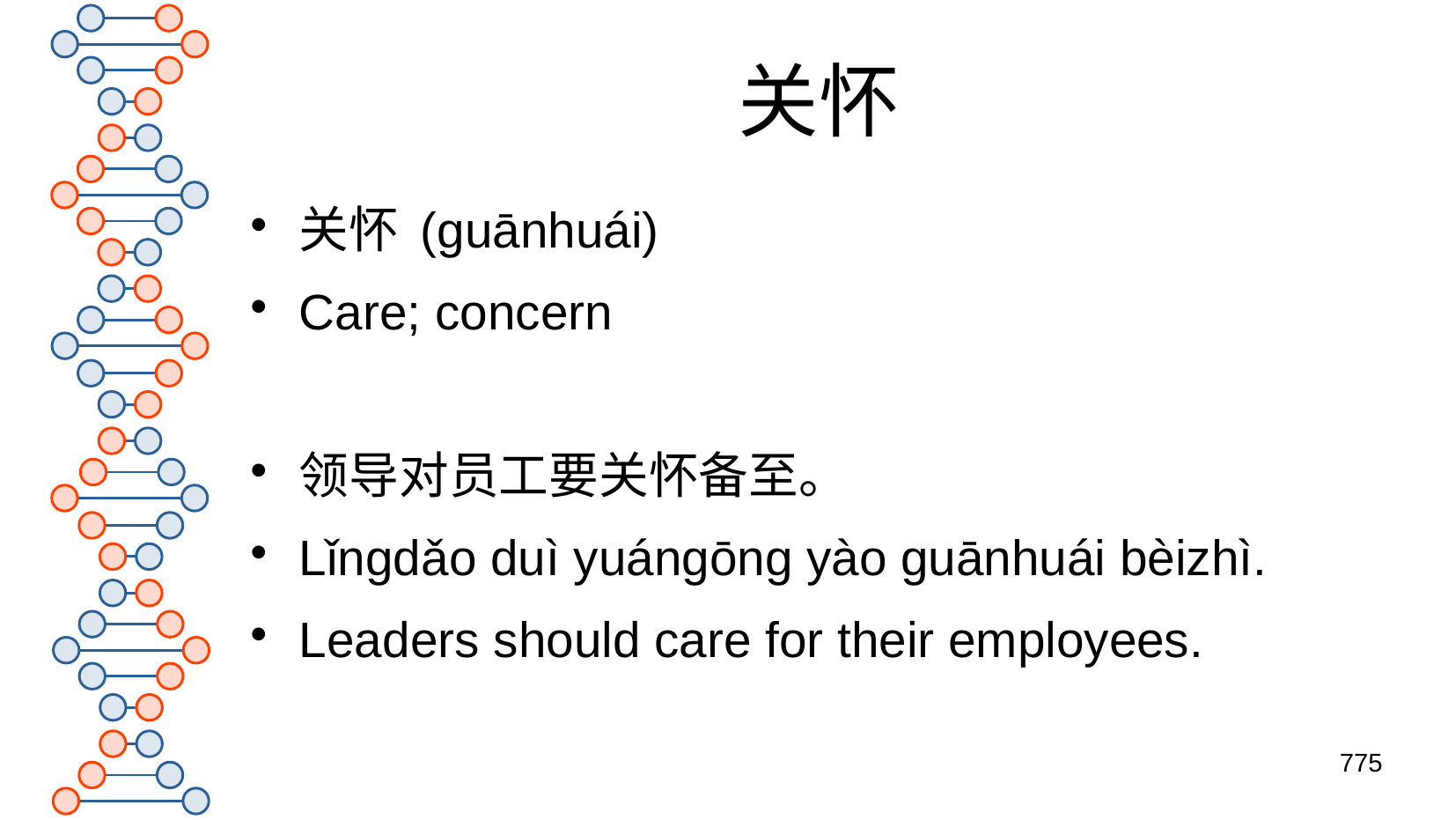

# 关怀
关怀 (guānhuái)
Care; concern

领导对员工要关怀备至。
Lǐngdǎo duì yuángōng yào guānhuái bèizhì.
Leaders should care for their employees.

775